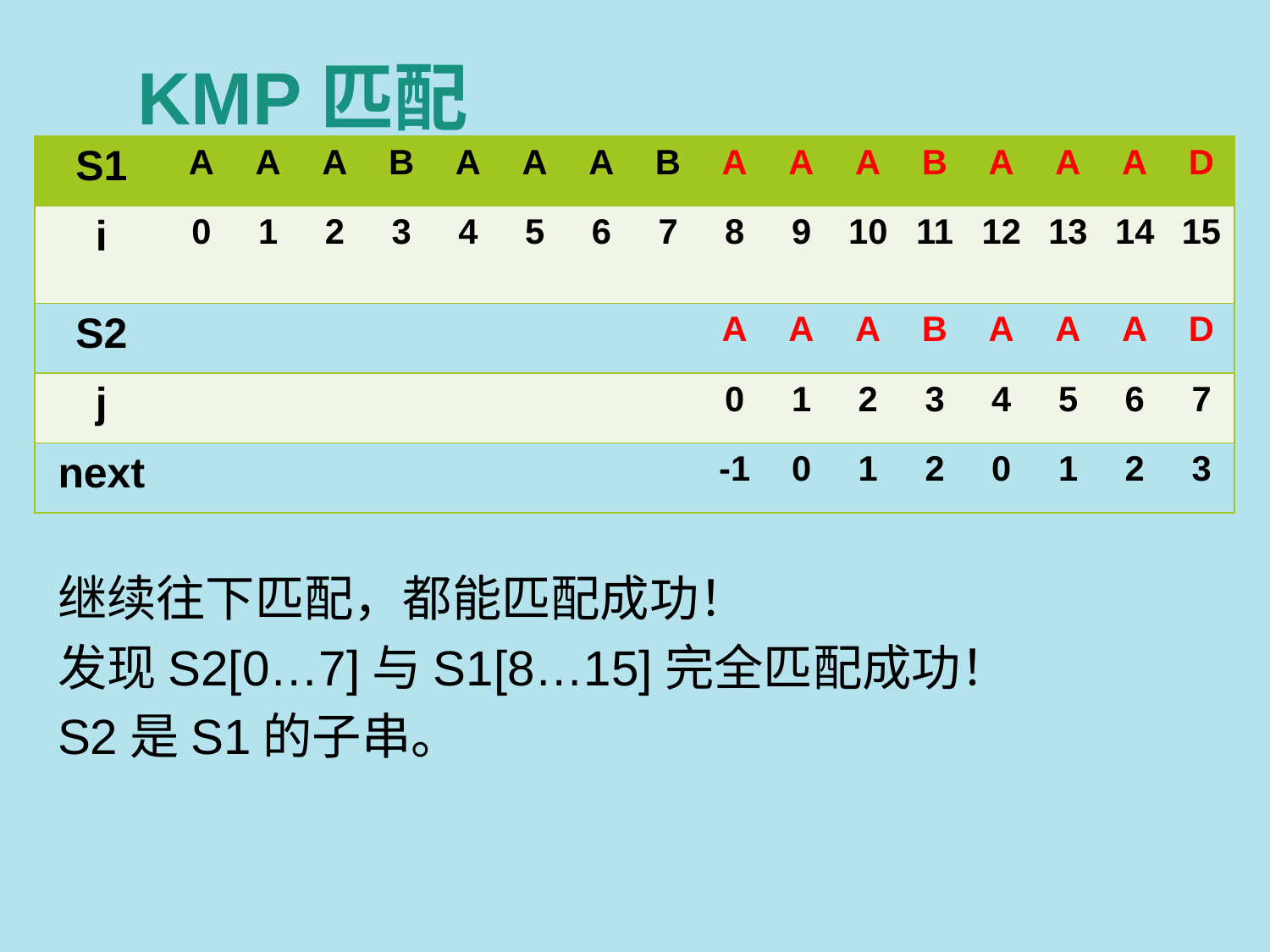

# KMP匹配
| S1 | A | A | A | B | A | A | A | B | A | A | A | B | A | A | A | D |
| --- | --- | --- | --- | --- | --- | --- | --- | --- | --- | --- | --- | --- | --- | --- | --- | --- |
| i | 0 | 1 | 2 | 3 | 4 | 5 | 6 | 7 | 8 | 9 | 10 | 11 | 12 | 13 | 14 | 15 |
| S2 |  |  |  |  |  |  |  |  | A | A | A | B | A | A | A | D |
| j |  |  |  |  |  |  |  |  | 0 | 1 | 2 | 3 | 4 | 5 | 6 | 7 |
| next |  |  |  |  |  |  |  |  | -1 | 0 | 1 | 2 | 0 | 1 | 2 | 3 |

继续往下匹配，都能匹配成功！
发现S2[0…7]与S1[8…15]完全匹配成功！
S2是S1的子串。